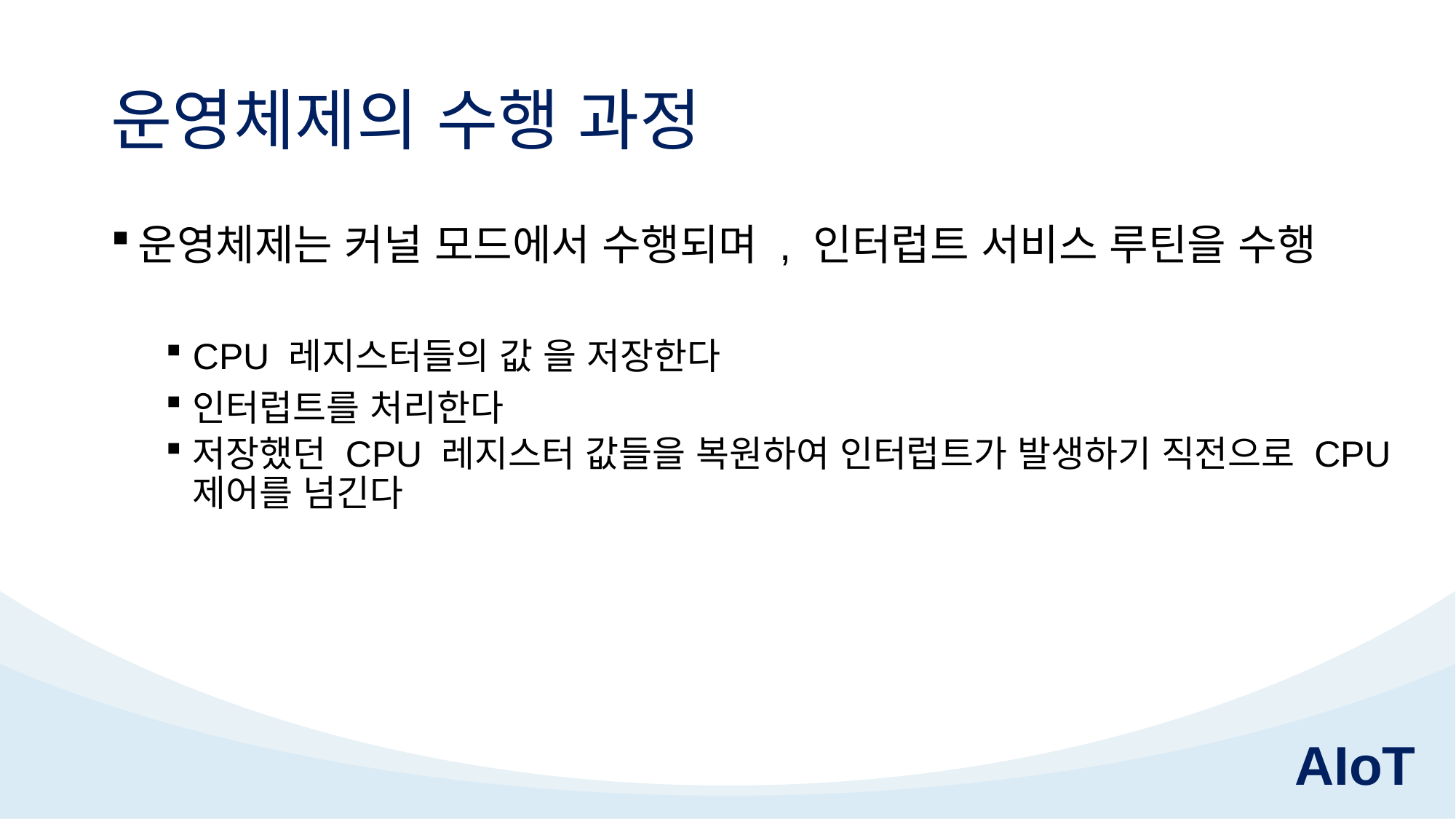

# 운영체제의 수행 과정
운영체제는 커널 모드에서 수행되며 , 인터럽트 서비스 루틴을 수행

CPU 레지스터들의 값 을 저장한다
인터럽트를 처리한다
저장했던 CPU 레지스터 값들을 복원하여 인터럽트가 발생하기 직전으로 CPU 제어를 넘긴다